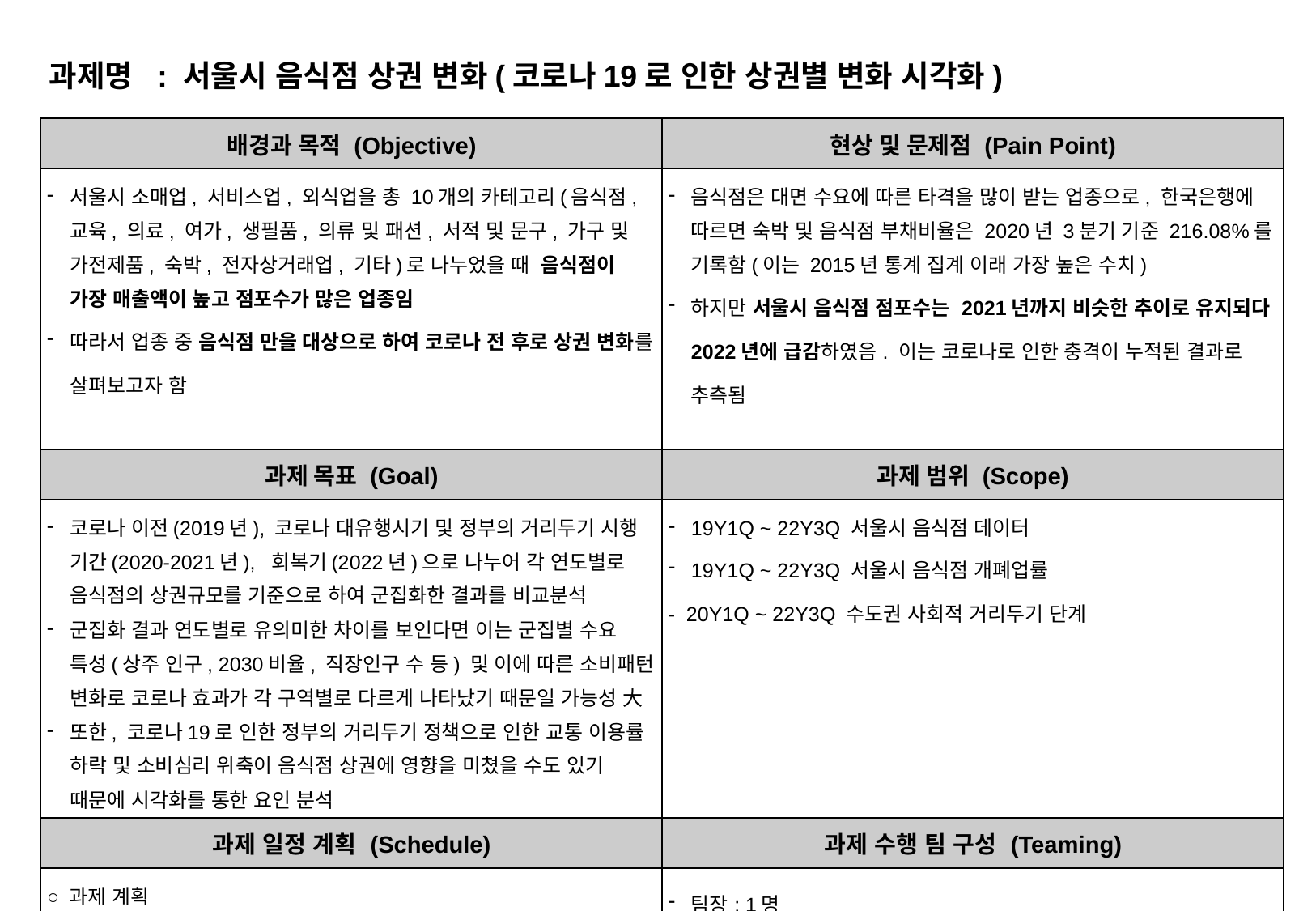

과제명  : 서울시 음식점 상권 변화(코로나19로 인한 상권별 변화 시각화)
| 배경과 목적 (Objective) | 현상 및 문제점 (Pain Point) |
| --- | --- |
| 서울시 소매업, 서비스업, 외식업을 총 10개의 카테고리(음식점, 교육, 의료, 여가, 생필품, 의류 및 패션, 서적 및 문구, 가구 및 가전제품, 숙박, 전자상거래업, 기타)로 나누었을 때 음식점이 가장 매출액이 높고 점포수가 많은 업종임 따라서 업종 중 음식점 만을 대상으로 하여 코로나 전 후로 상권 변화를 살펴보고자 함 | 음식점은 대면 수요에 따른 타격을 많이 받는 업종으로, 한국은행에 따르면 숙박 및 음식점 부채비율은 2020년 3분기 기준 216.08%를 기록함(이는 2015년 통계 집계 이래 가장 높은 수치) 하지만 서울시 음식점 점포수는 2021년까지 비슷한 추이로 유지되다 2022년에 급감하였음. 이는 코로나로 인한 충격이 누적된 결과로 추측됨 |
| 과제 목표 (Goal) | 과제 범위 (Scope) |
| 코로나 이전(2019년), 코로나 대유행시기 및 정부의 거리두기 시행 기간(2020-2021년), 회복기(2022년)으로 나누어 각 연도별로 음식점의 상권규모를 기준으로 하여 군집화한 결과를 비교분석 군집화 결과 연도별로 유의미한 차이를 보인다면 이는 군집별 수요 특성(상주 인구, 2030비율, 직장인구 수 등) 및 이에 따른 소비패턴 변화로 코로나 효과가 각 구역별로 다르게 나타났기 때문일 가능성 大 또한, 코로나19로 인한 정부의 거리두기 정책으로 인한 교통 이용률 하락 및 소비심리 위축이 음식점 상권에 영향을 미쳤을 수도 있기 때문에 시각화를 통한 요인 분석 | 19Y1Q ~ 22Y3Q 서울시 음식점 데이터 19Y1Q ~ 22Y3Q 서울시 음식점 개폐업률 - 20Y1Q ~ 22Y3Q 수도권 사회적 거리두기 단계 |
| 과제 일정 계획 (Schedule) | 과제 수행 팀 구성 (Teaming) |
| ○ 과제 계획 1단계: 과제 계획 2단계: 데이터 수집 및 취합 3단계: 데이터 전처리 4단계: 데이터 시각화 5단계: 평가 (초기 기획했던 목적과 부합하는가? 분석 의의 및 기대효과와 향후 발전방향) | 팀장: 1명 팀원 : 3명 |